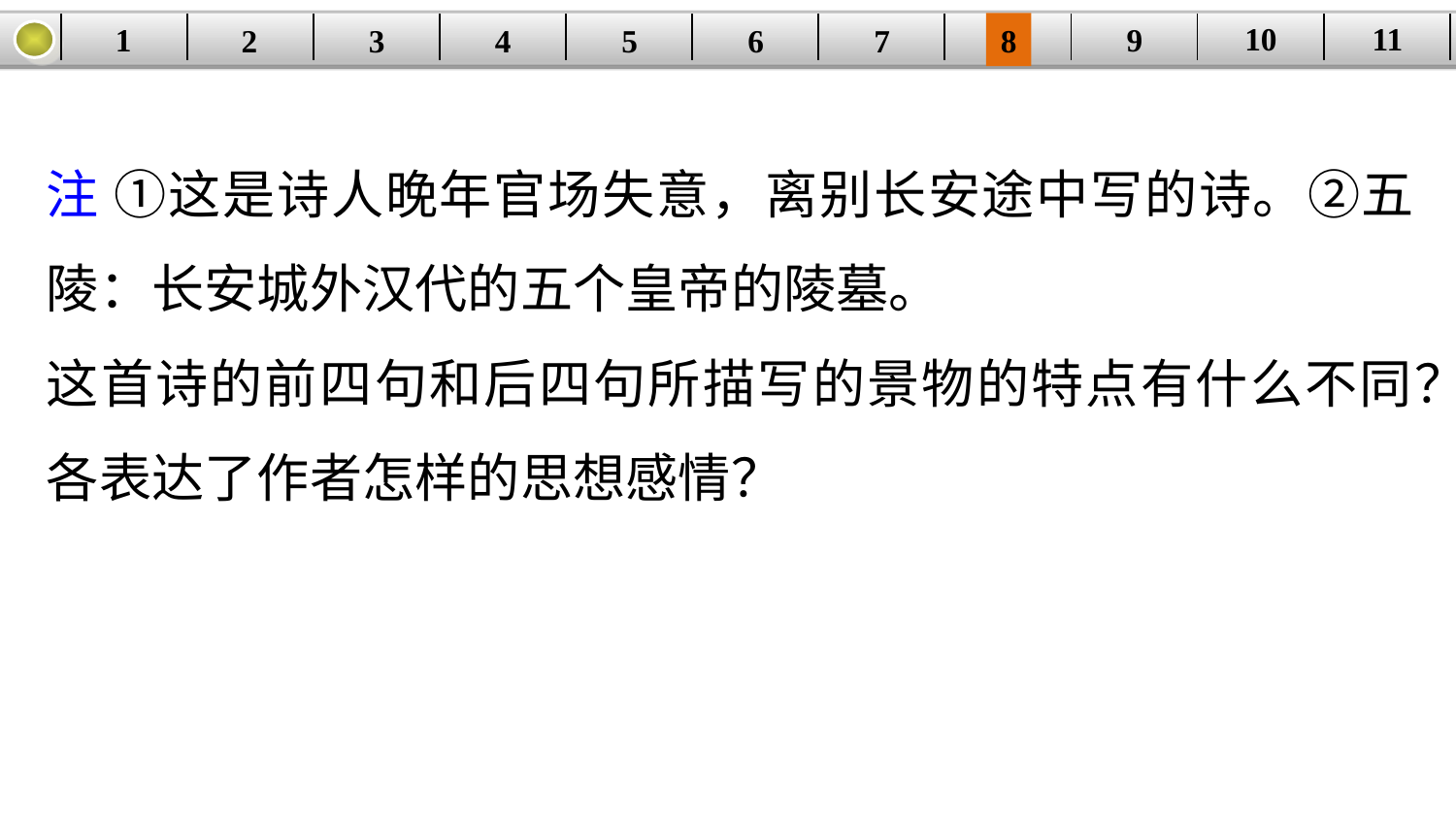

10

11
9
1
3
4
5
6
8
2
|  |  |  |  |  |  |  |  |  |  |  |
| --- | --- | --- | --- | --- | --- | --- | --- | --- | --- | --- |
7

注 ①这是诗人晚年官场失意，离别长安途中写的诗。②五陵：长安城外汉代的五个皇帝的陵墓。
这首诗的前四句和后四句所描写的景物的特点有什么不同？各表达了作者怎样的思想感情？